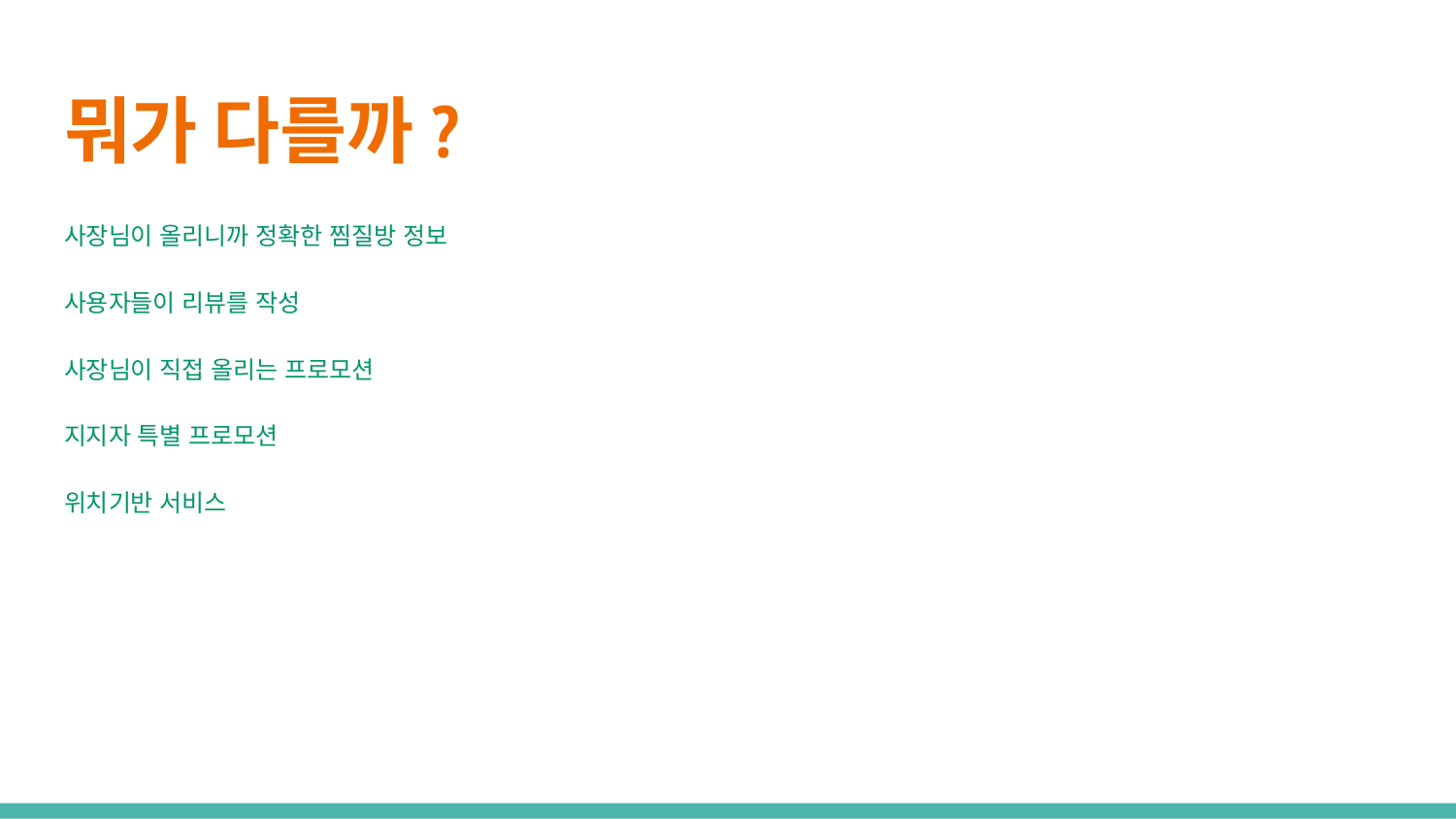

# 뭐가 다를까?
사장님이 올리니까 정확한 찜질방 정보

사용자들이 리뷰를 작성

사장님이 직접 올리는 프로모션

지지자 특별 프로모션

위치기반 서비스